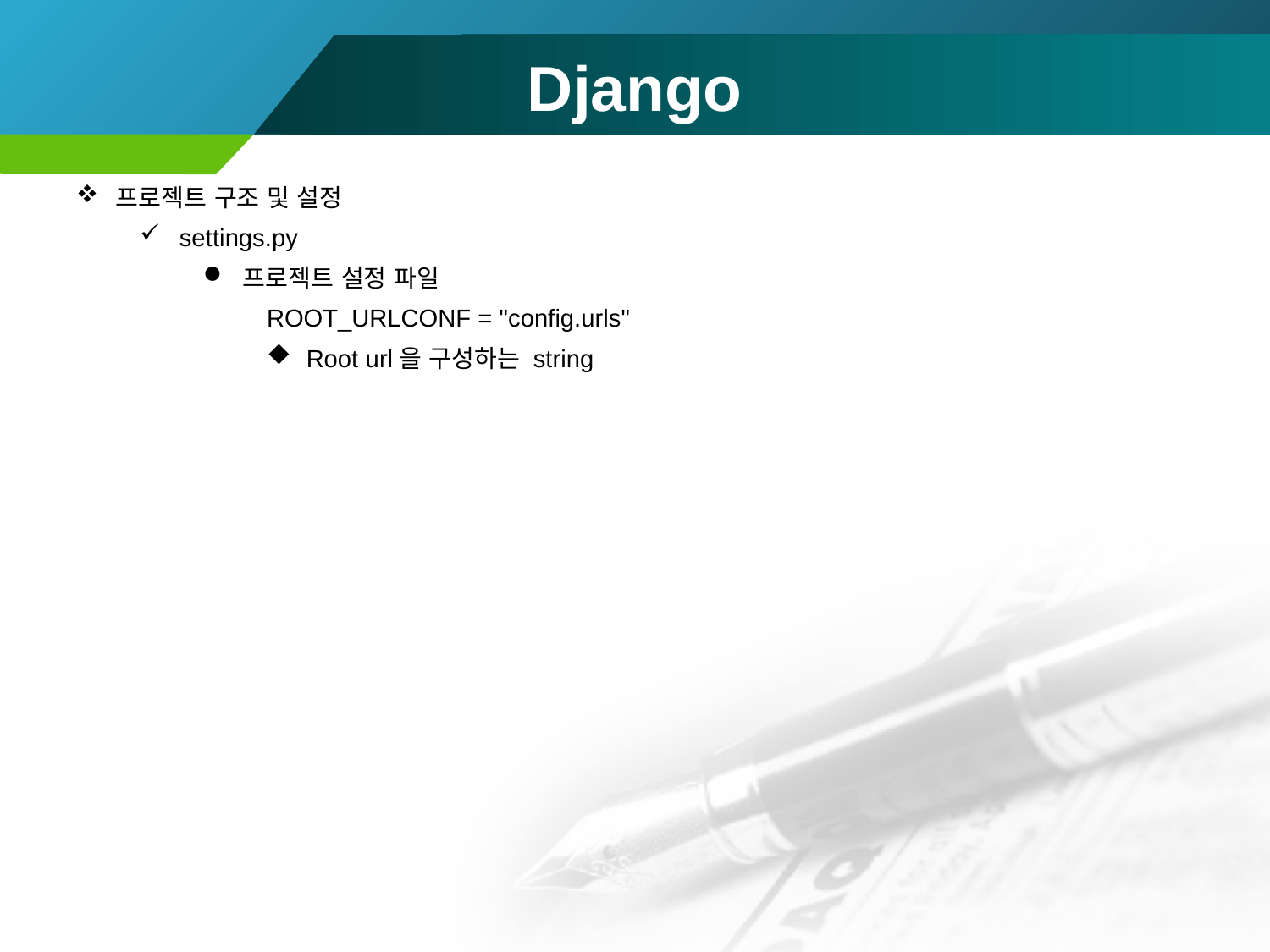

# Django
프로젝트 구조 및 설정
settings.py
프로젝트 설정 파일
ROOT_URLCONF = "config.urls"
Root url을 구성하는 string